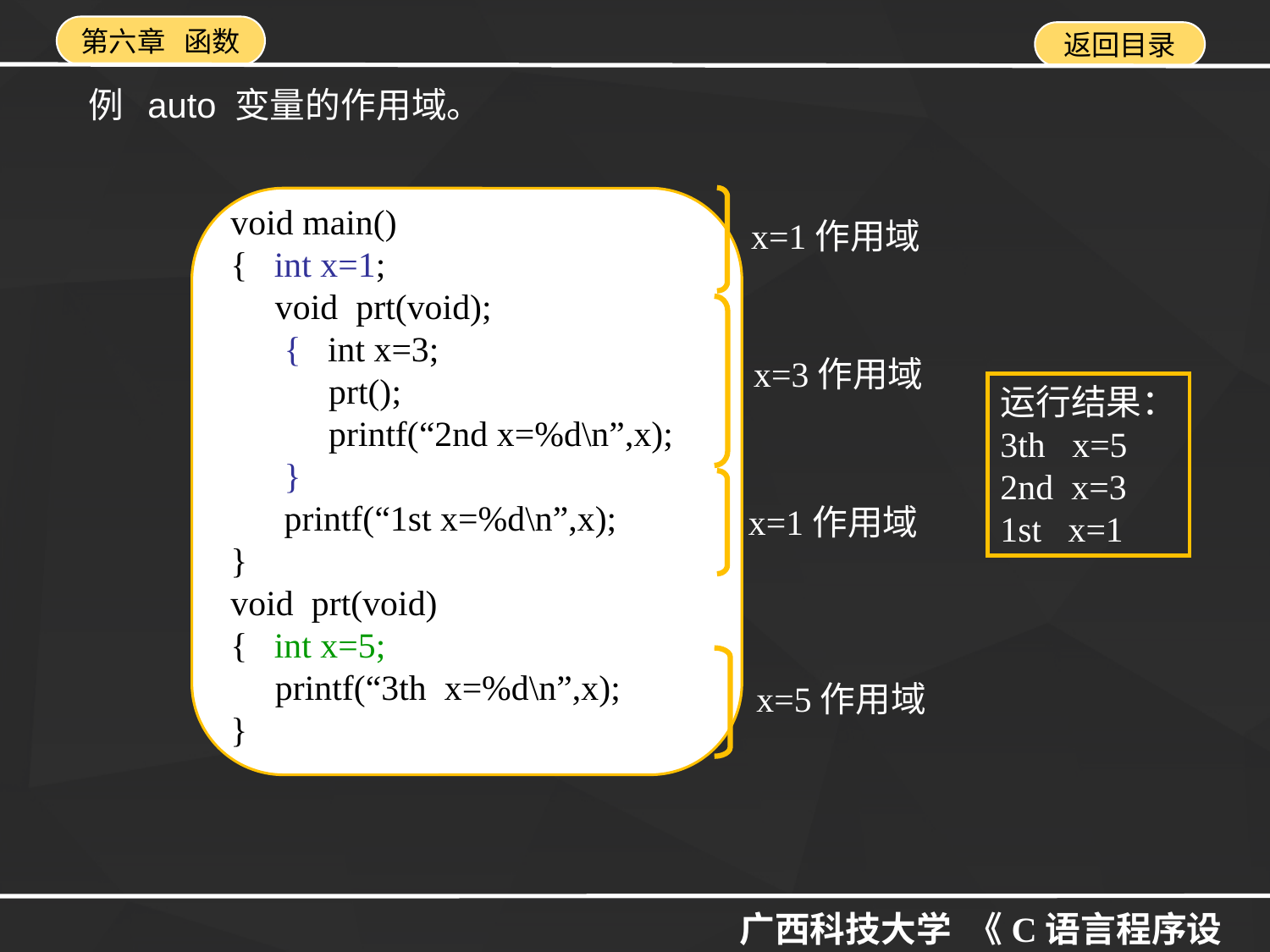

例  auto 变量的作用域。

x=1作用域

x=1作用域

void main()
{   int x=1;
     void  prt(void);
      {   int x=3;
           prt();
           printf(“2nd x=%d\n”,x);
      }
      printf(“1st x=%d\n”,x);
}
void  prt(void)
{   int x=5;
     printf(“3th  x=%d\n”,x);
}

x=3作用域
运行结果：
3th   x=5
2nd  x=3
1st   x=1

x=5作用域